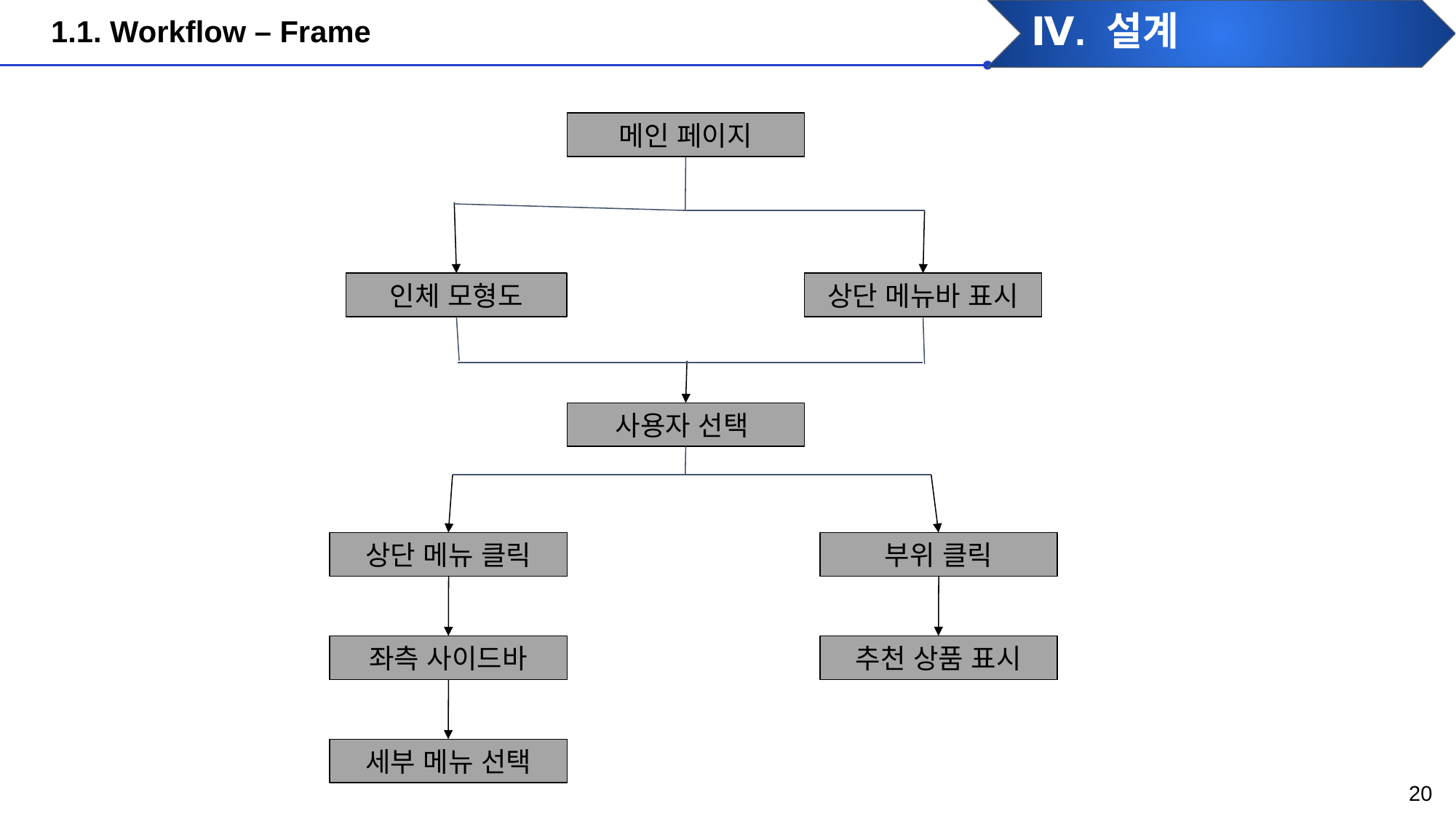

1.1. Workflow – Frame
Ⅳ. 설계
메인 페이지
인체 모형도
상단 메뉴바 표시
사용자 선택
상단 메뉴 클릭
부위 클릭
좌측 사이드바
추천 상품 표시
세부 메뉴 선택